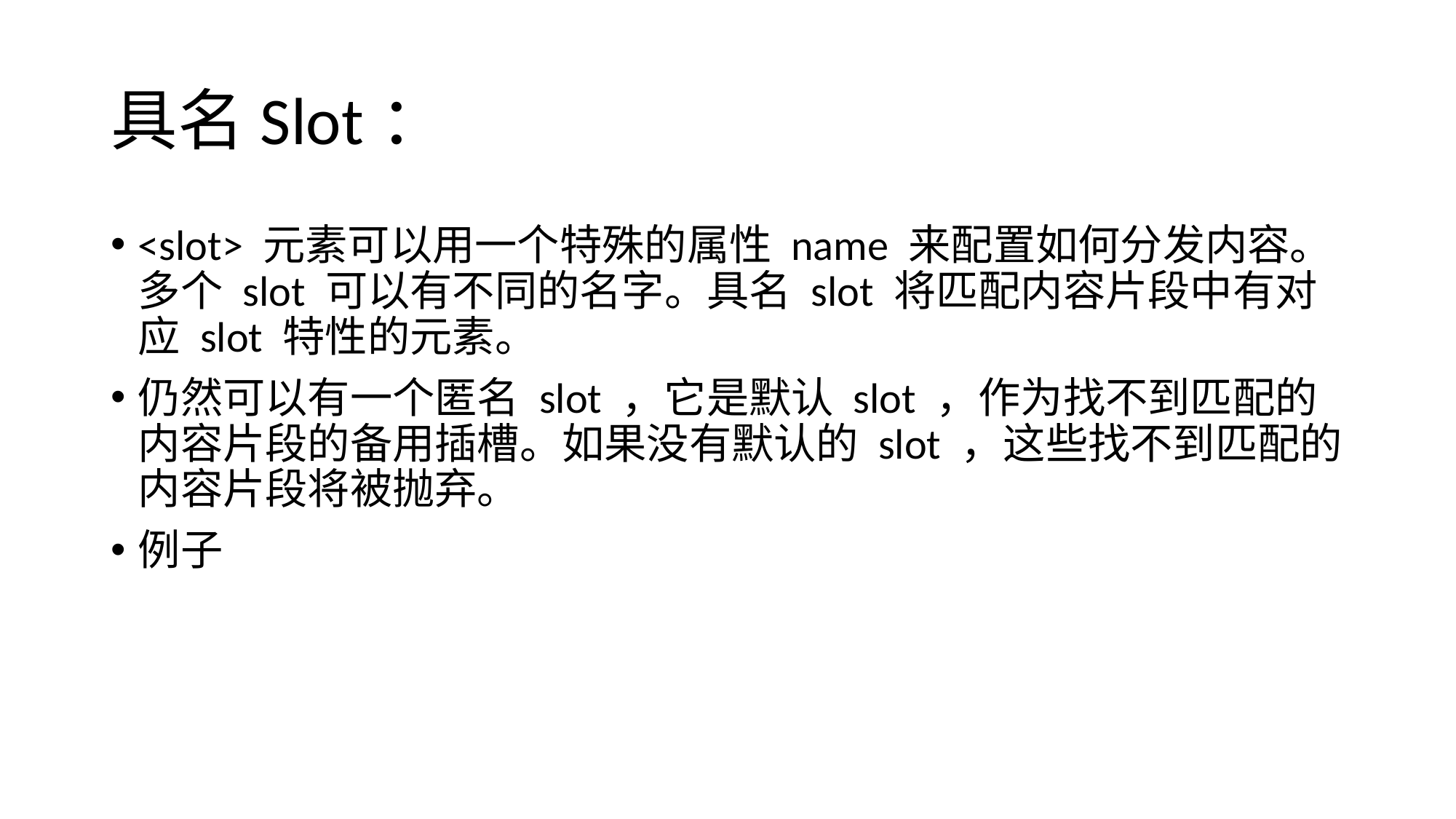

# 具名Slot：
<slot> 元素可以用一个特殊的属性 name 来配置如何分发内容。多个 slot 可以有不同的名字。具名 slot 将匹配内容片段中有对应 slot 特性的元素。
仍然可以有一个匿名 slot ，它是默认 slot ，作为找不到匹配的内容片段的备用插槽。如果没有默认的 slot ，这些找不到匹配的内容片段将被抛弃。
例子